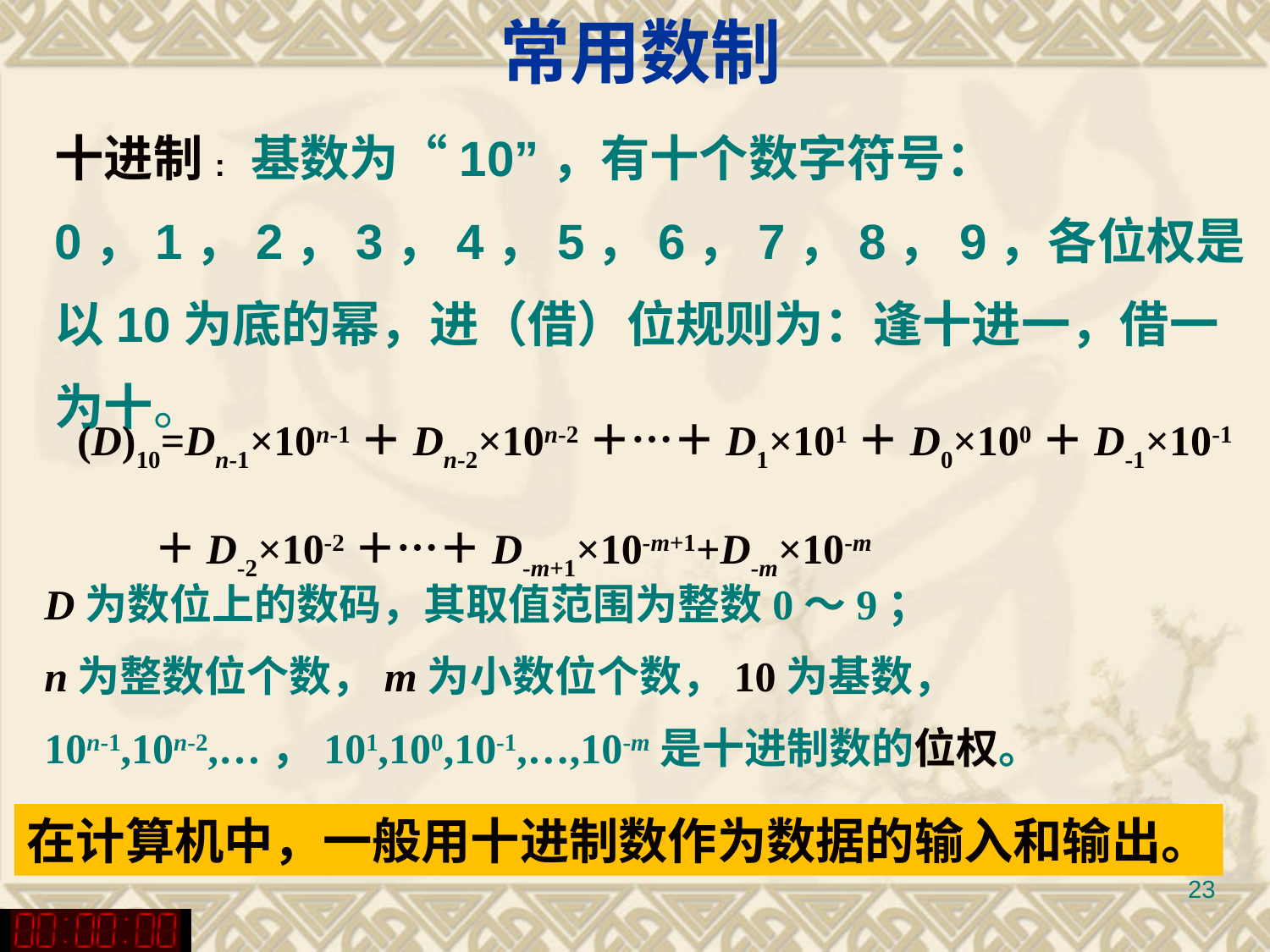

常用数制
十进制:  基数为“10”，有十个数字符号：0，1，2，3，4，5，6，7，8，9，各位权是以10为底的幂，进（借）位规则为：逢十进一，借一为十。

(D)10=Dn-1×10n-1＋Dn-2×10n-2＋…＋D1×101＋D0×100＋D-1×10-1
       ＋D-2×10-2＋…＋D-m+1×10-m+1+D-m×10-m

D为数位上的数码，其取值范围为整数0～9；
n为整数位个数，m为小数位个数，10为基数，
10n-1,10n-2,…，101,100,10-1,…,10-m是十进制数的位权。
在计算机中，一般用十进制数作为数据的输入和输出。
23